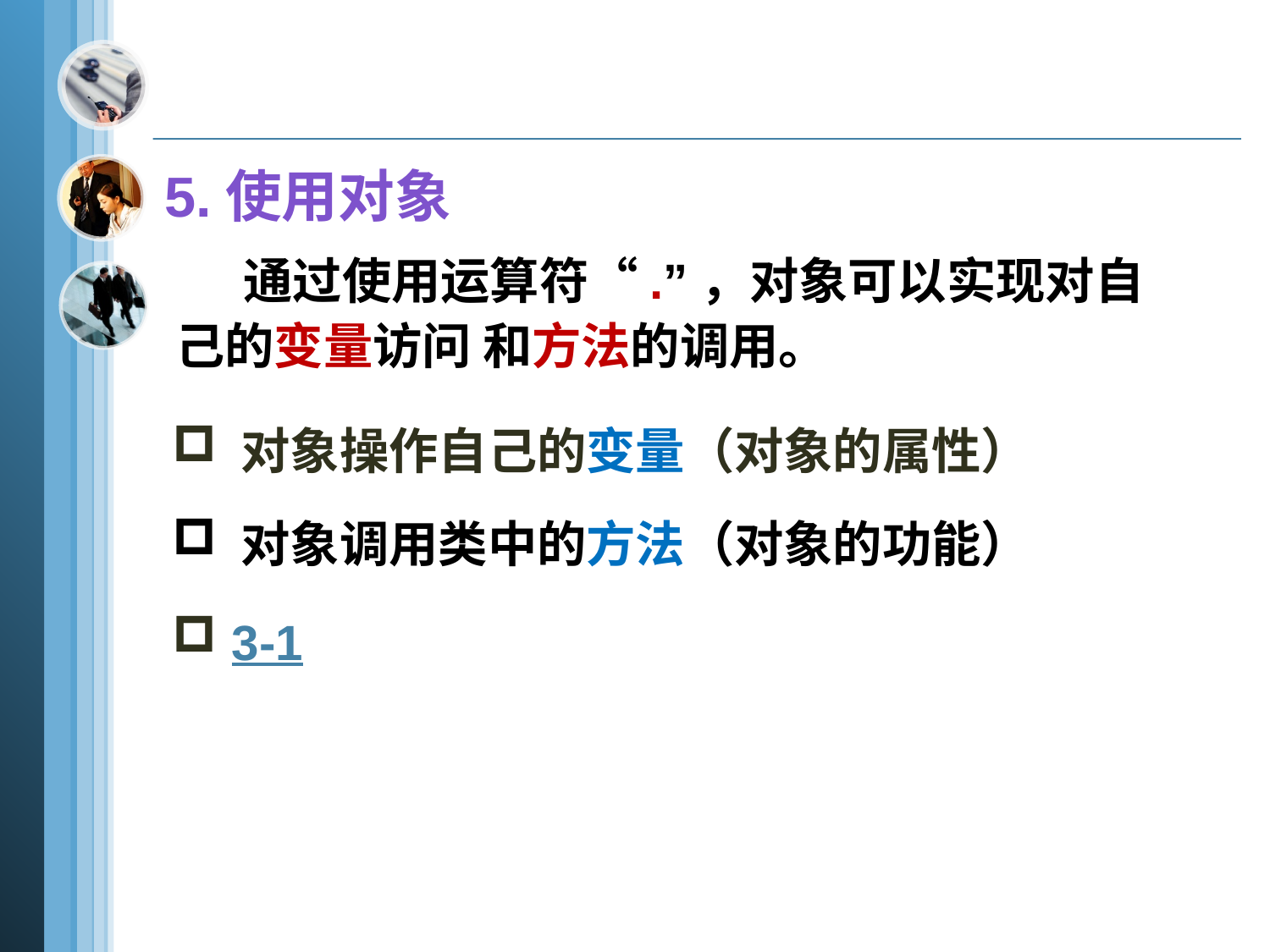

5.使用对象
     通过使用运算符“.”，对象可以实现对自己的变量访问 和方法的调用。
 对象操作自己的变量（对象的属性）
 对象调用类中的方法（对象的功能）
 3-1